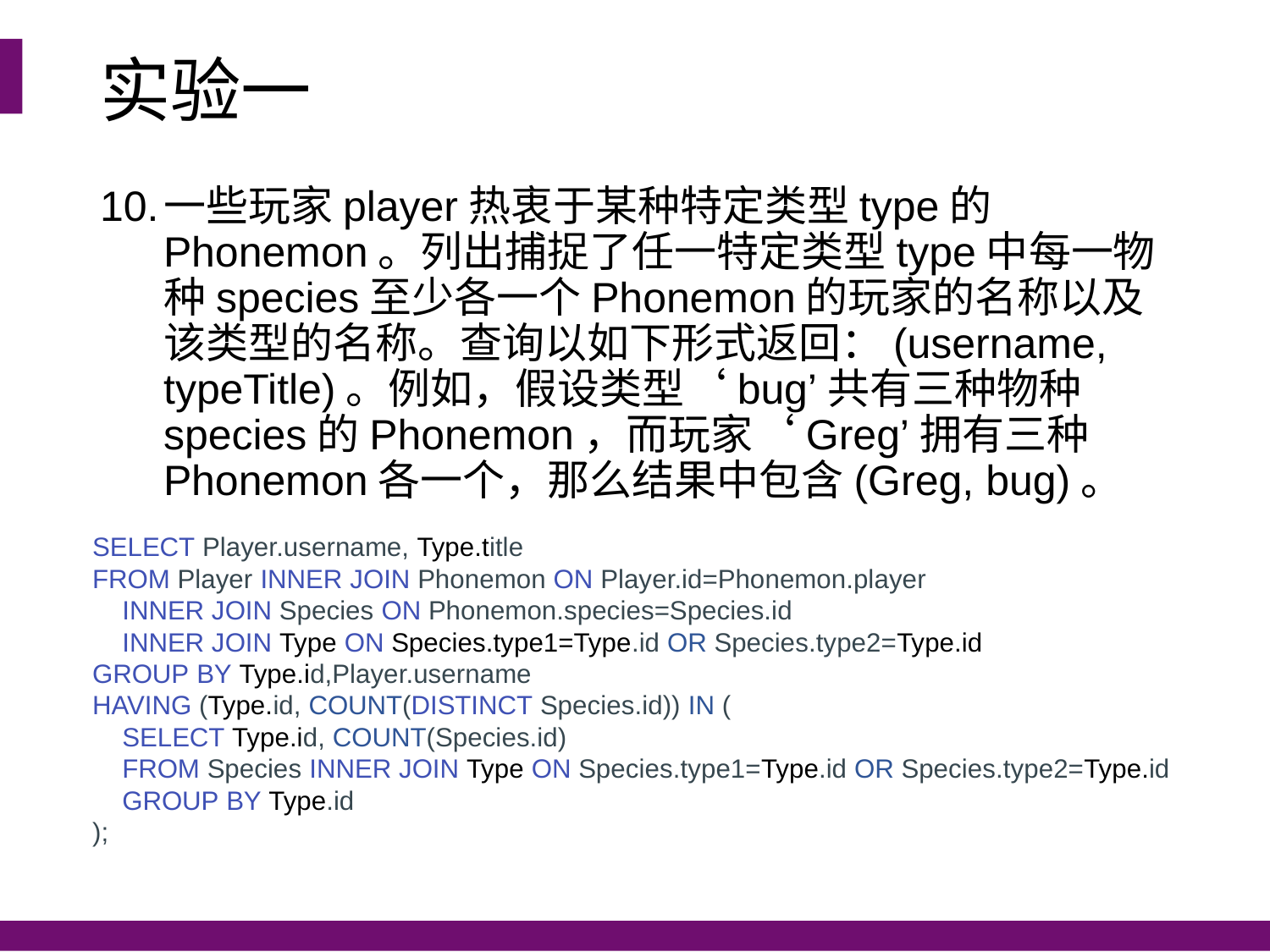

# 实验一
一些玩家player热衷于某种特定类型type的Phonemon。列出捕捉了任一特定类型type中每一物种species至少各一个Phonemon的玩家的名称以及该类型的名称。查询以如下形式返回：(username, typeTitle)。例如，假设类型‘bug’共有三种物种species的Phonemon，而玩家‘Greg’拥有三种Phonemon各一个，那么结果中包含(Greg, bug)。
SELECT Player.username, Type.title
FROM Player INNER JOIN Phonemon ON Player.id=Phonemon.player
    INNER JOIN Species ON Phonemon.species=Species.id
    INNER JOIN Type ON Species.type1=Type.id OR Species.type2=Type.id
GROUP BY Type.id,Player.username
HAVING (Type.id, COUNT(DISTINCT Species.id)) IN (
    SELECT Type.id, COUNT(Species.id)
    FROM Species INNER JOIN Type ON Species.type1=Type.id OR Species.type2=Type.id
    GROUP BY Type.id
);
37